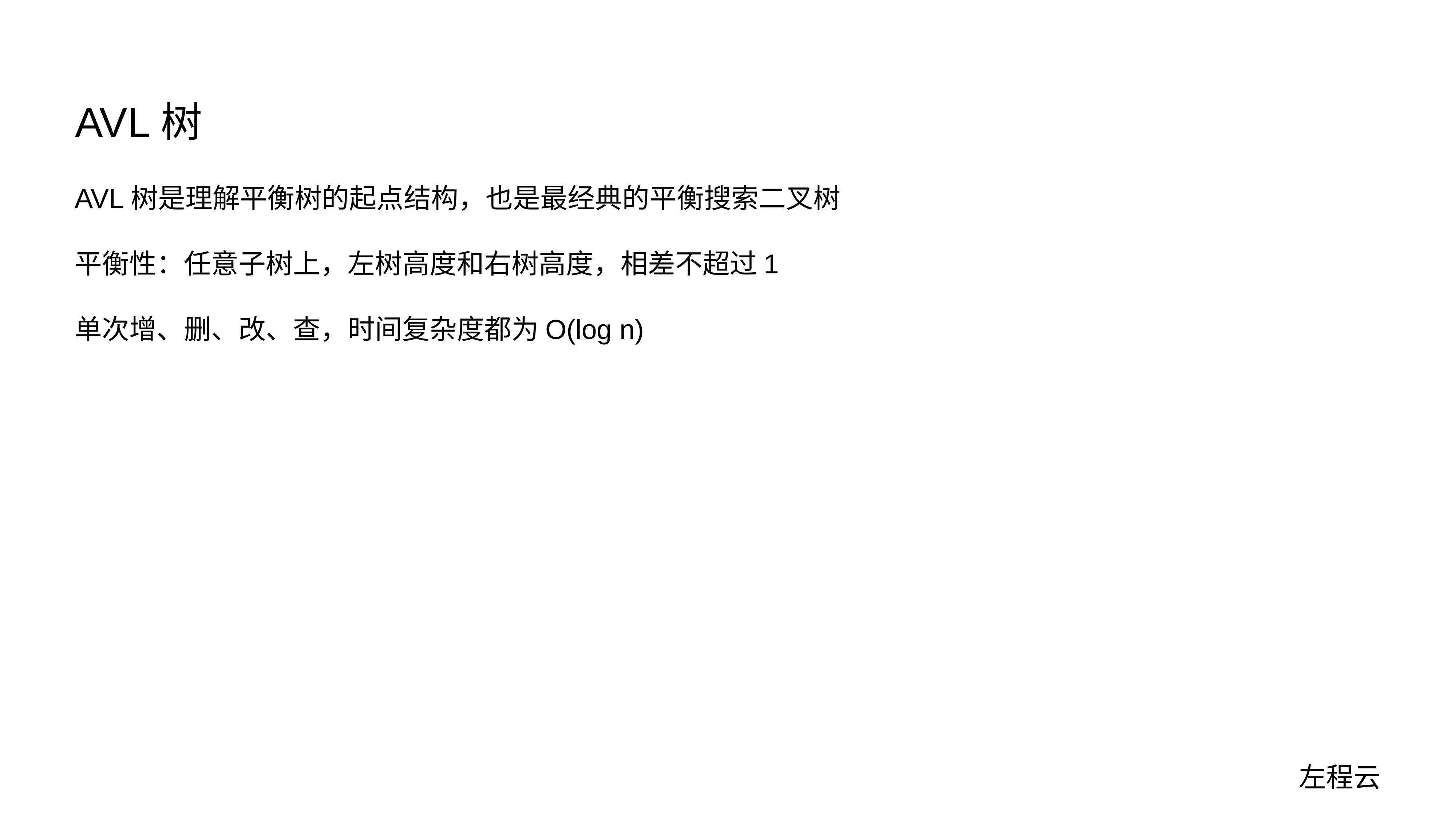

# AVL树
AVL树是理解平衡树的起点结构，也是最经典的平衡搜索二叉树

平衡性：任意子树上，左树高度和右树高度，相差不超过1

单次增、删、改、查，时间复杂度都为O(log n)
左程云